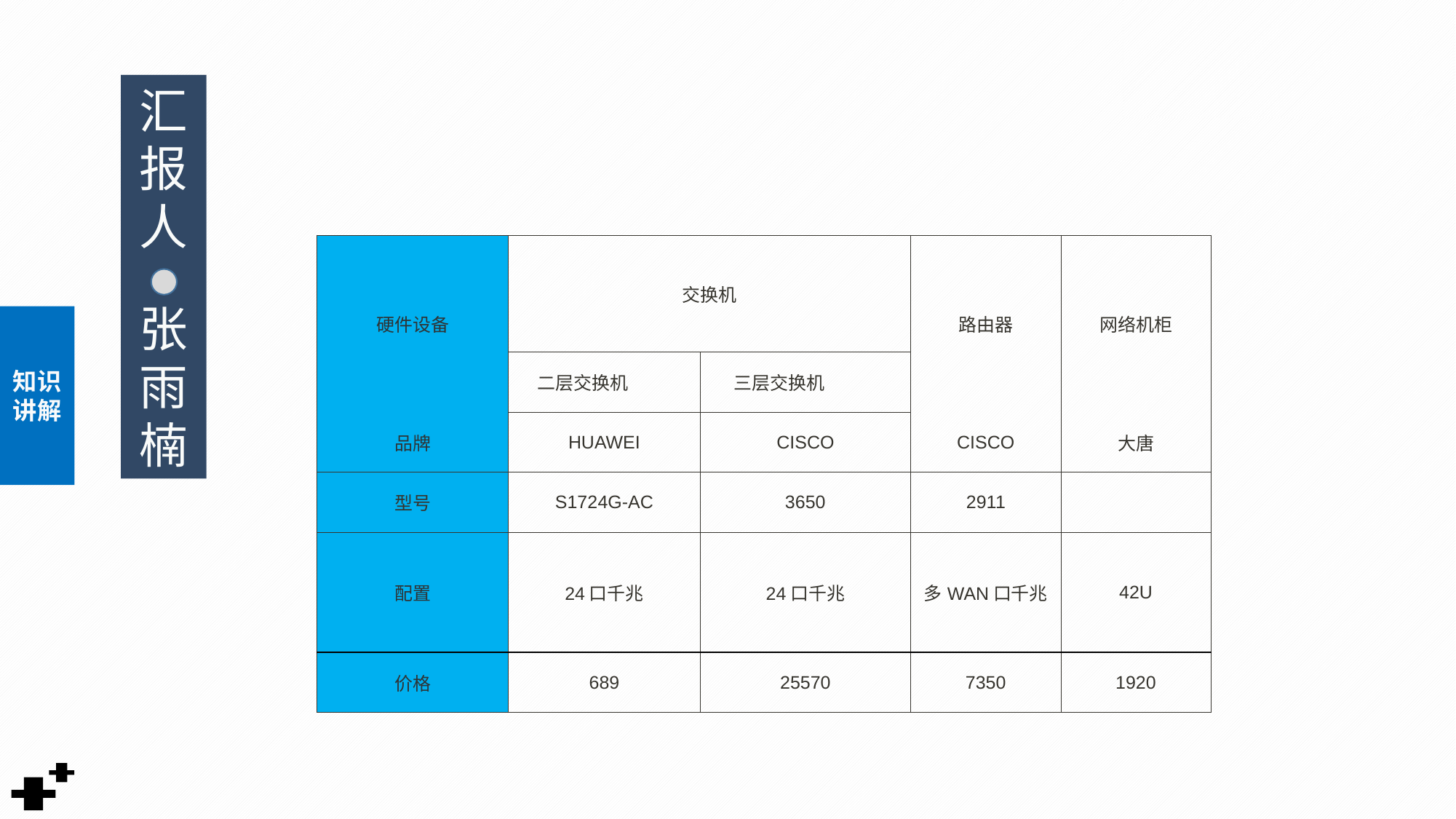

汇报
人

张雨楠

| 硬件设备 | 交换机 |  | 路由器 | 网络机柜 |
| --- | --- | --- | --- | --- |
|  | 二层交换机 | 三层交换机 |  |  |
| 品牌 | HUAWEI | CISCO | CISCO | 大唐 |
| 型号 | S1724G-AC | 3650 | 2911 |  |
| 配置 | 24口千兆 | 24口千兆 | 多WAN口千兆 | 42U |
| 价格 | 689 | 25570 | 7350 | 1920 |